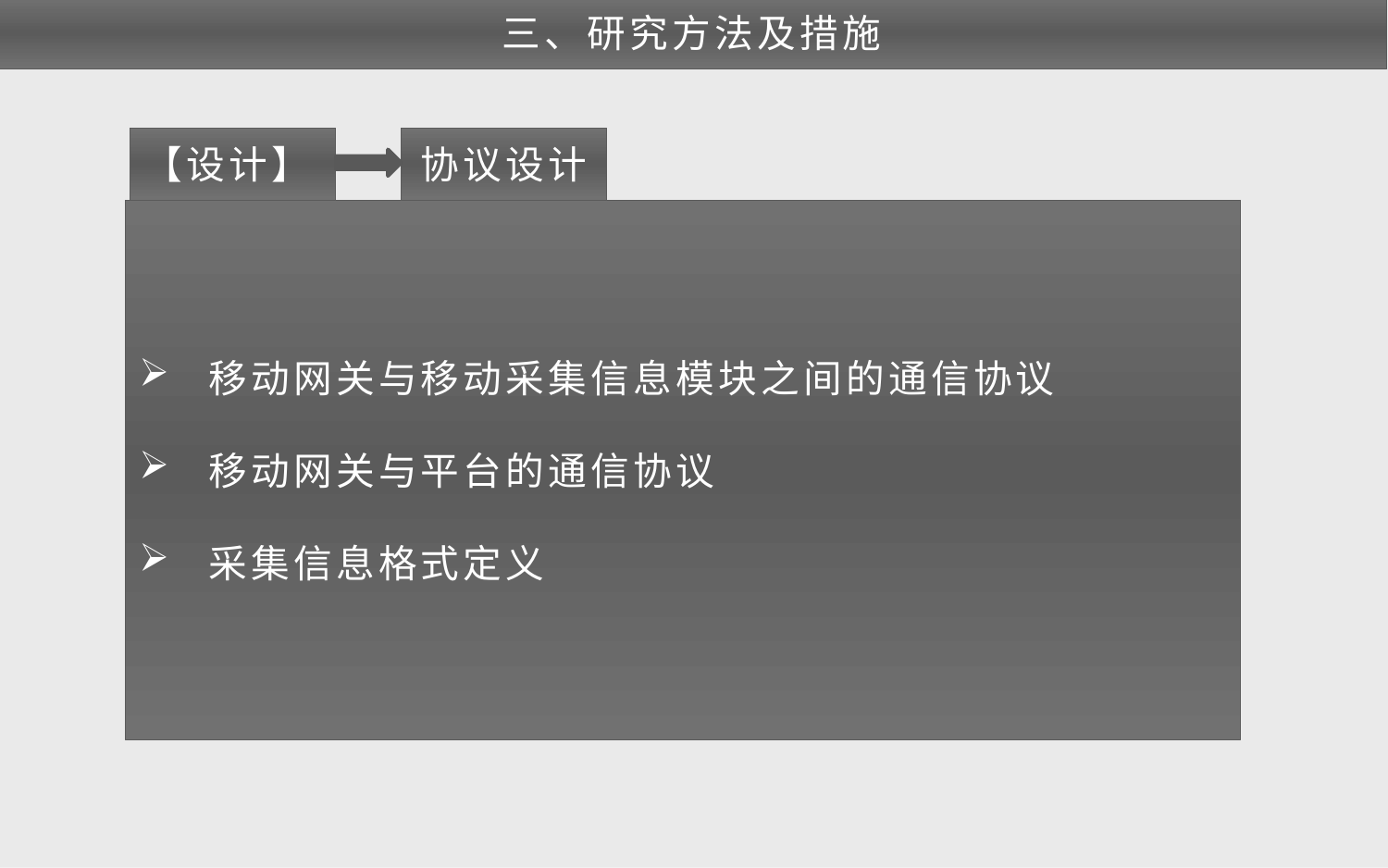

三、研究方法及措施
【设计】
协议设计

移动网关与移动采集信息模块之间的通信协议

移动网关与平台的通信协议

采集信息格式定义